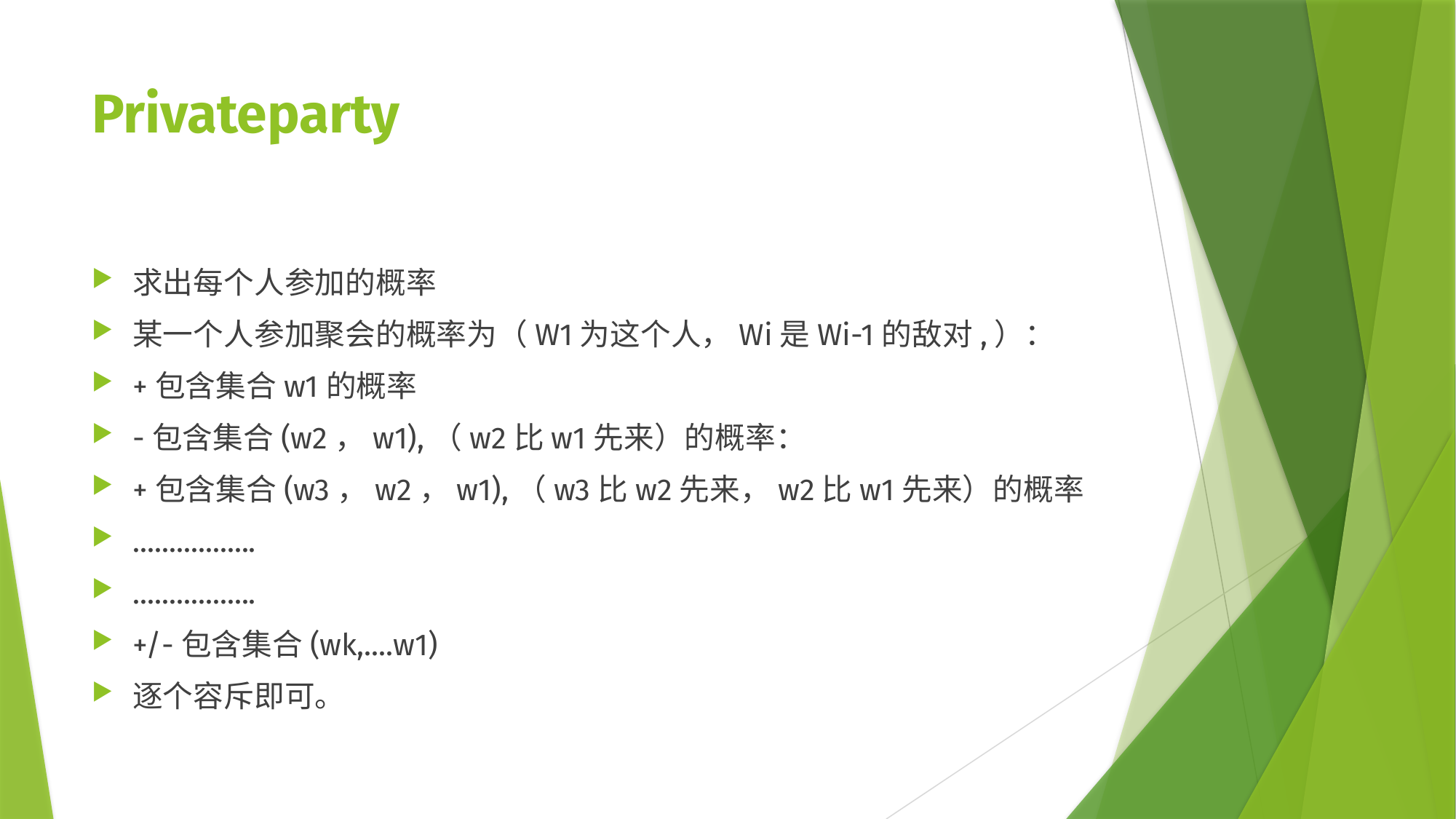

# Privateparty
求出每个人参加的概率
某一个人参加聚会的概率为（W1为这个人，Wi是Wi-1的敌对,）：
+包含集合w1的概率
-包含集合(w2，w1),（w2比w1先来）的概率：
+包含集合(w3，w2，w1),（w3比w2先来，w2比w1先来）的概率
.................
.................
+/-包含集合(wk,....w1)
逐个容斥即可。